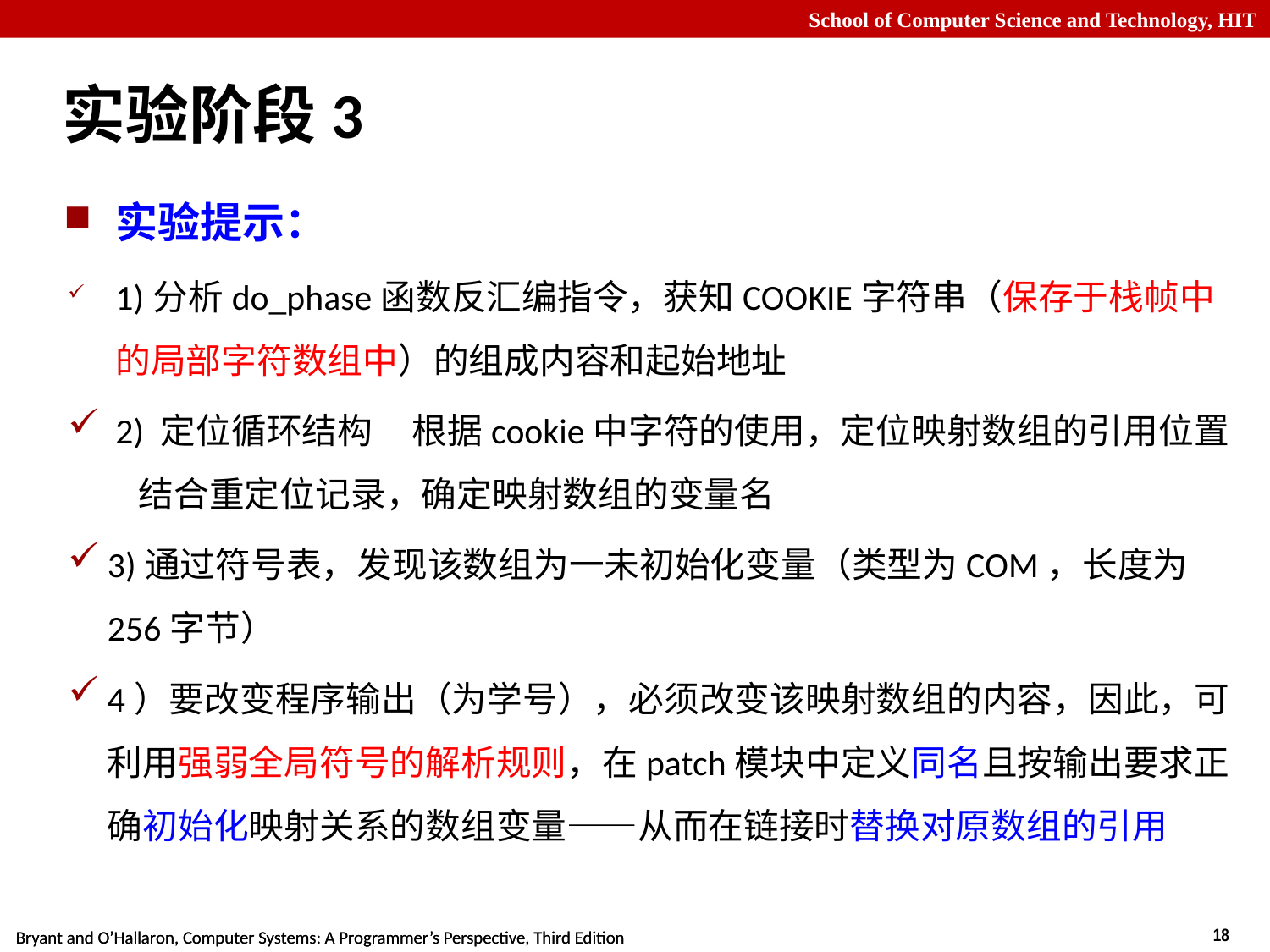

# 实验阶段3
实验提示：
1)分析do_phase函数反汇编指令，获知COOKIE字符串（保存于栈帧中的局部字符数组中）的组成内容和起始地址
 2) 定位循环结构     根据cookie中字符的使用，定位映射数组的引用位置     结合重定位记录，确定映射数组的变量名
3)通过符号表，发现该数组为一未初始化变量（类型为COM，长度为256字节）
4）要改变程序输出（为学号），必须改变该映射数组的内容，因此，可利用强弱全局符号的解析规则，在patch模块中定义同名且按输出要求正确初始化映射关系的数组变量——从而在链接时替换对原数组的引用